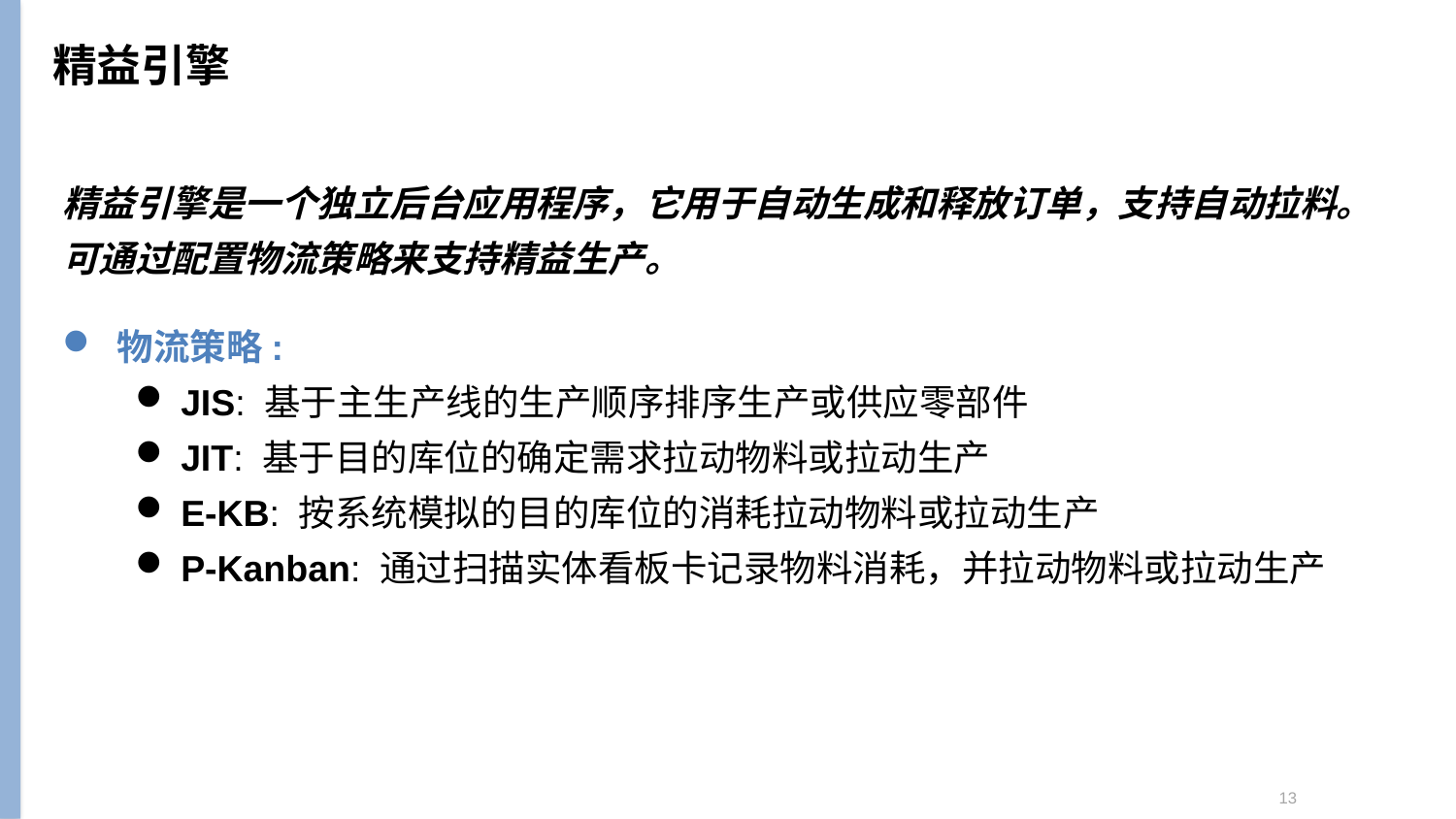

# 精益引擎

精益引擎是一个独立后台应用程序，它用于自动生成和释放订单，支持自动拉料。
可通过配置物流策略来支持精益生产。

物流策略:
JIS: 基于主生产线的生产顺序排序生产或供应零部件
JIT: 基于目的库位的确定需求拉动物料或拉动生产
E-KB: 按系统模拟的目的库位的消耗拉动物料或拉动生产
P-Kanban: 通过扫描实体看板卡记录物料消耗，并拉动物料或拉动生产
13